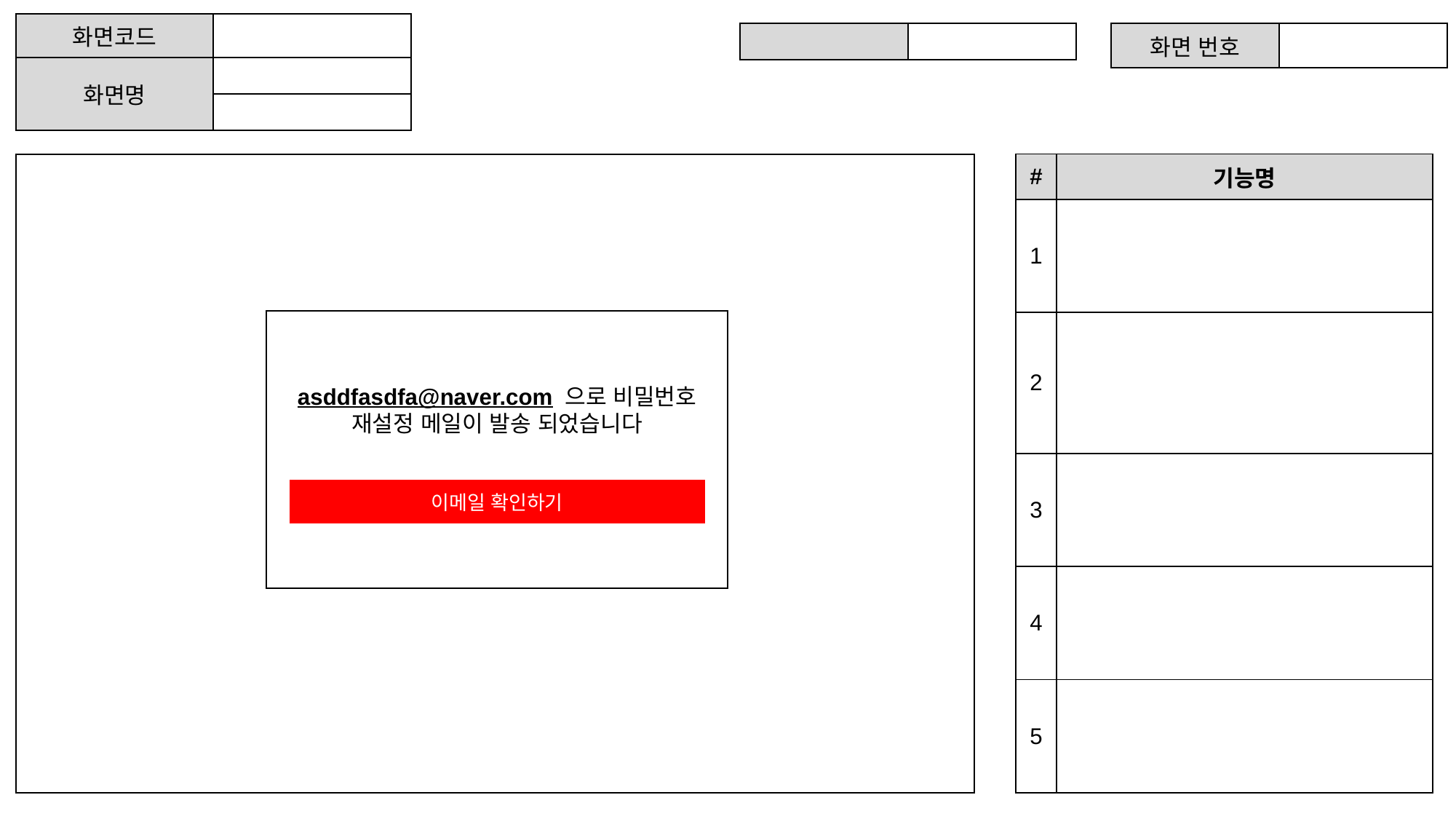

| 화면코드 |  |
| --- | --- |
| 화면명 |  |
|  |  |
|  |  |
| --- | --- |
| 화면 번호 |  |
| --- | --- |

| # | 기능명 |
| --- | --- |
| 1 |  |
| 2 |  |
| 3 |  |
| 4 |  |
| 5 |  |

asddfasdfa@naver.com 으로 비밀번호 재설정 메일이 발송 되었습니다
| 이메일 확인하기 |
| --- |